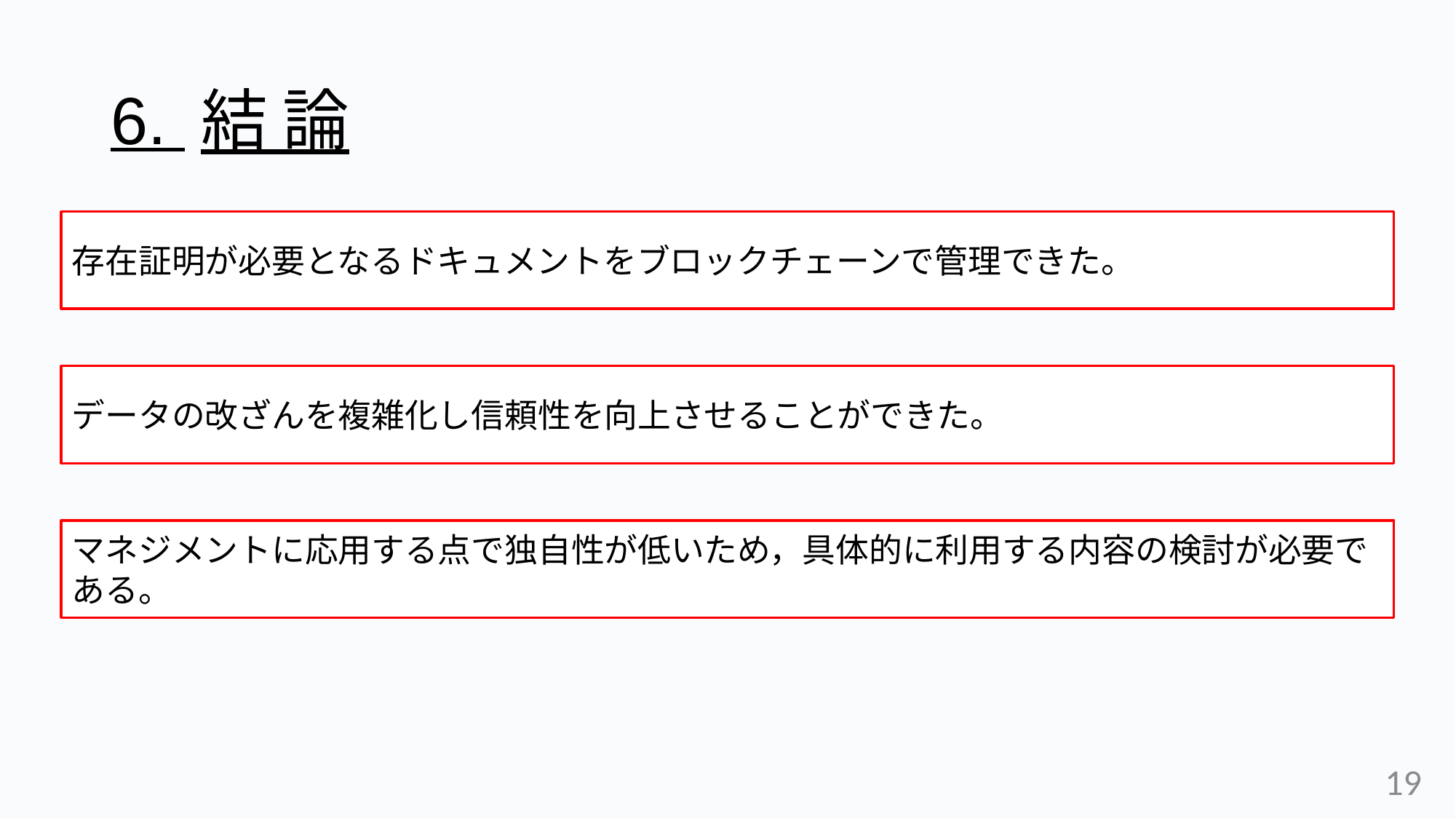

# 6. 結 論
存在証明が必要となるドキュメントをブロックチェーンで管理できた。
データの改ざんを複雑化し信頼性を向上させることができた。
マネジメントに応用する点で独自性が低いため，具体的に利用する内容の検討が必要である。
19